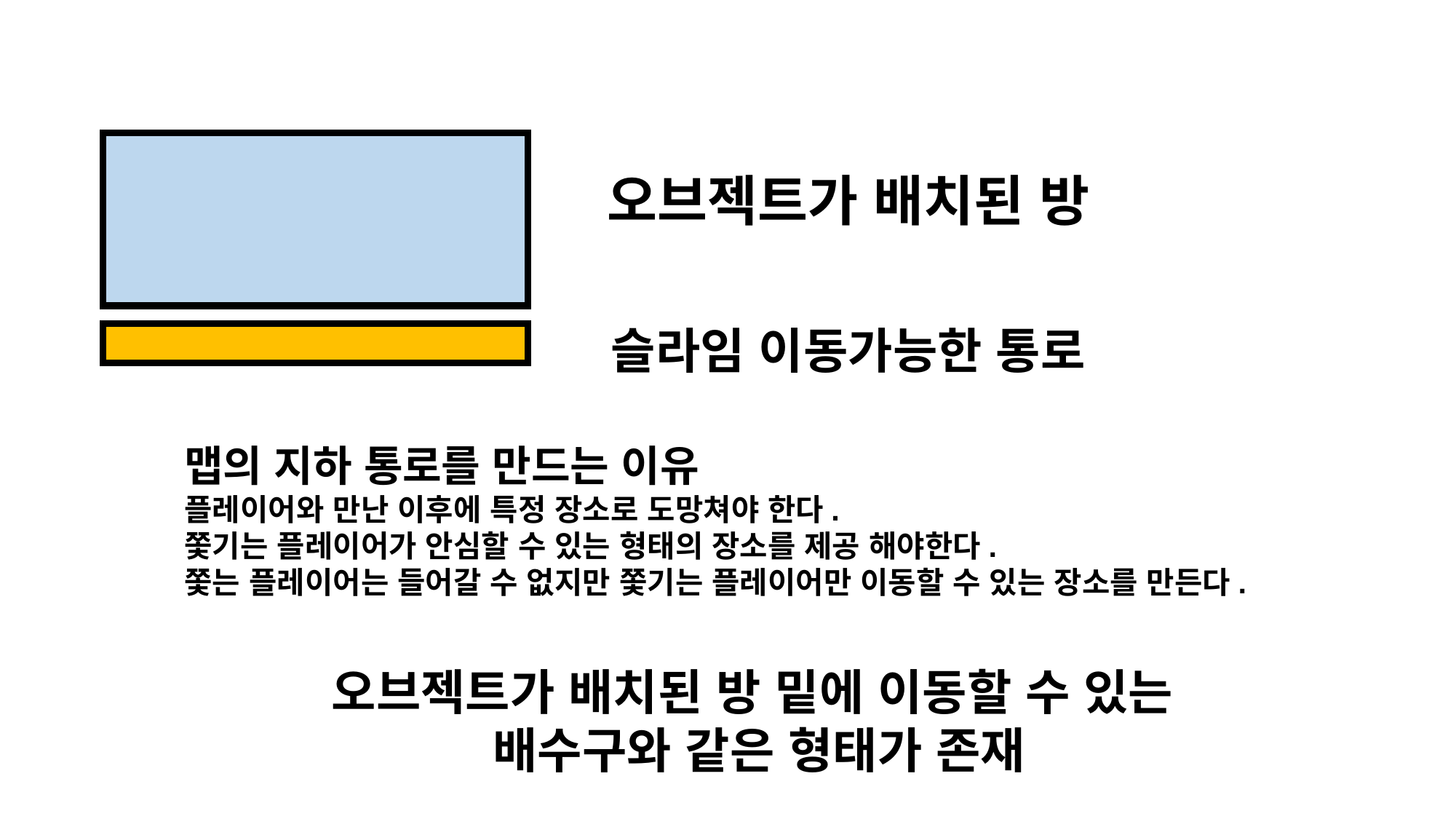

오브젝트가 배치된 방
슬라임 이동가능한 통로

맵의 지하 통로를 만드는 이유
플레이어와 만난 이후에 특정 장소로 도망쳐야 한다.
쫓기는 플레이어가 안심할 수 있는 형태의 장소를 제공 해야한다.
쫓는 플레이어는 들어갈 수 없지만 쫓기는 플레이어만 이동할 수 있는 장소를 만든다.
오브젝트가 배치된 방 밑에 이동할 수 있는
배수구와 같은 형태가 존재